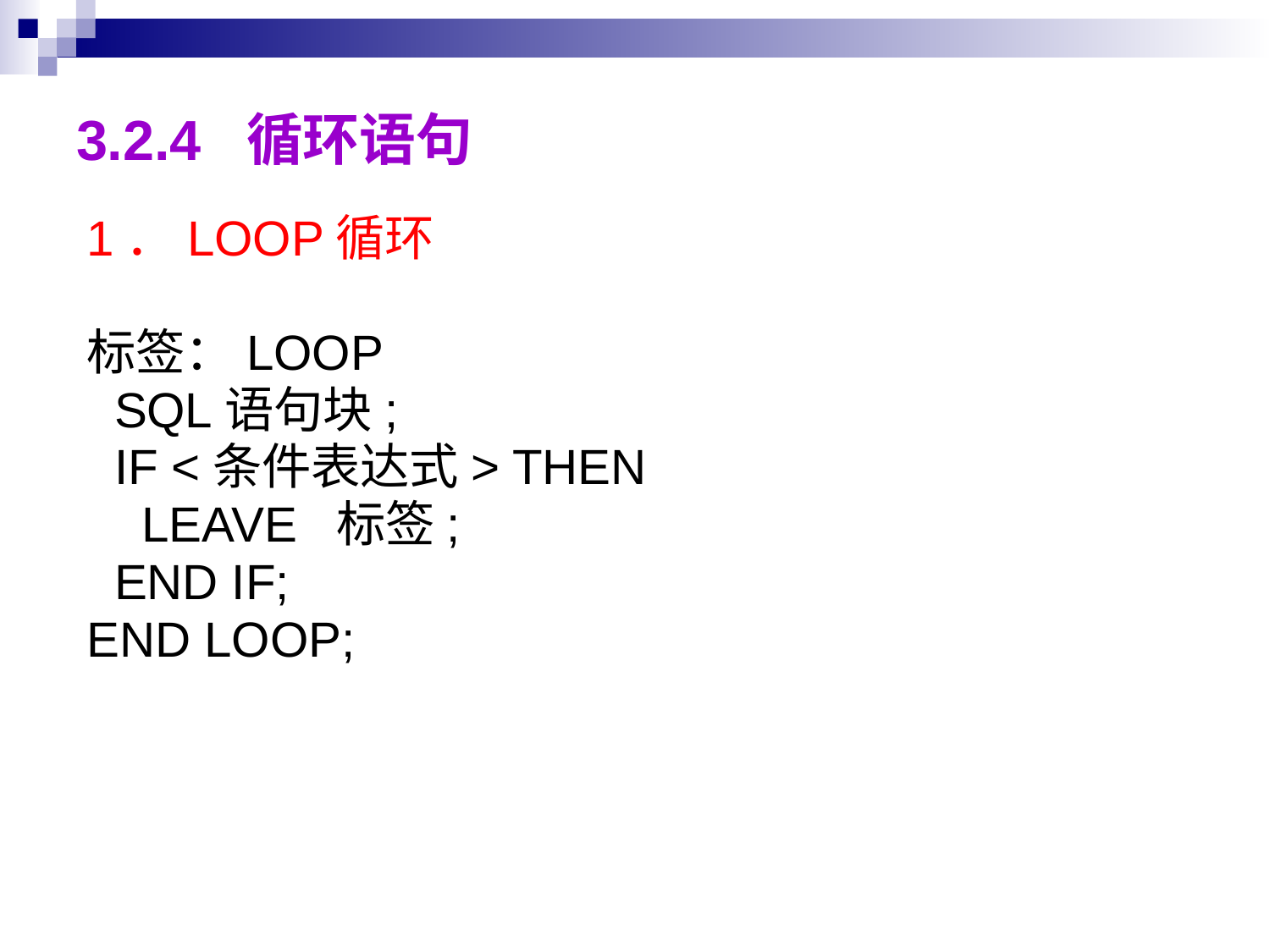

# 3.2.4  循环语句
1．LOOP循环

标签：LOOP
  SQL语句块;
  IF <条件表达式> THEN
    LEAVE  标签;
  END IF;
END LOOP;